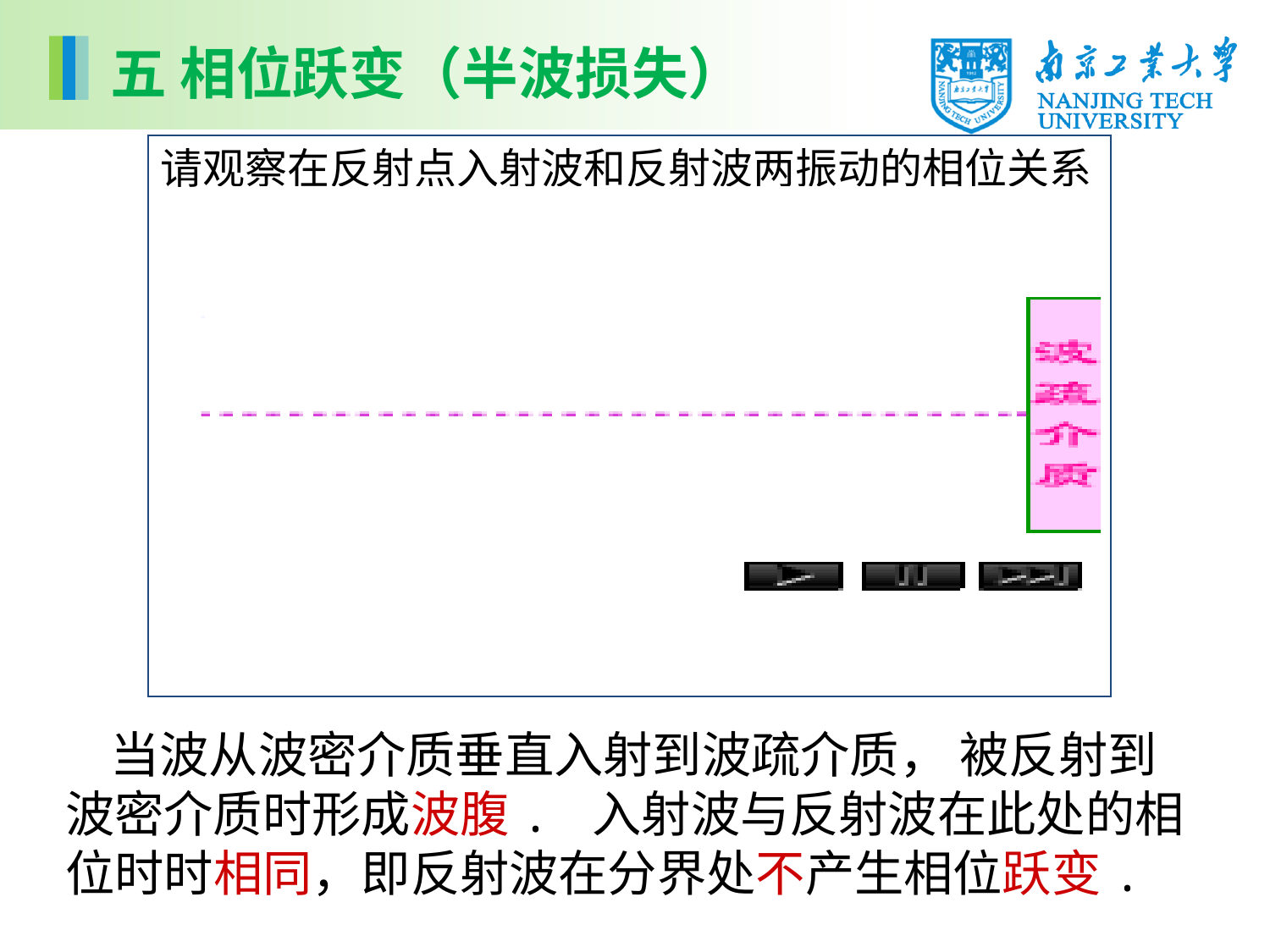

五 相位跃变（半波损失）

请观察在反射点入射波和反射波两振动的相位关系
   当波从波密介质垂直入射到波疏介质， 被反射到波密介质时形成波腹. 入射波与反射波在此处的相位时时相同，即反射波在分界处不产生相位跃变.